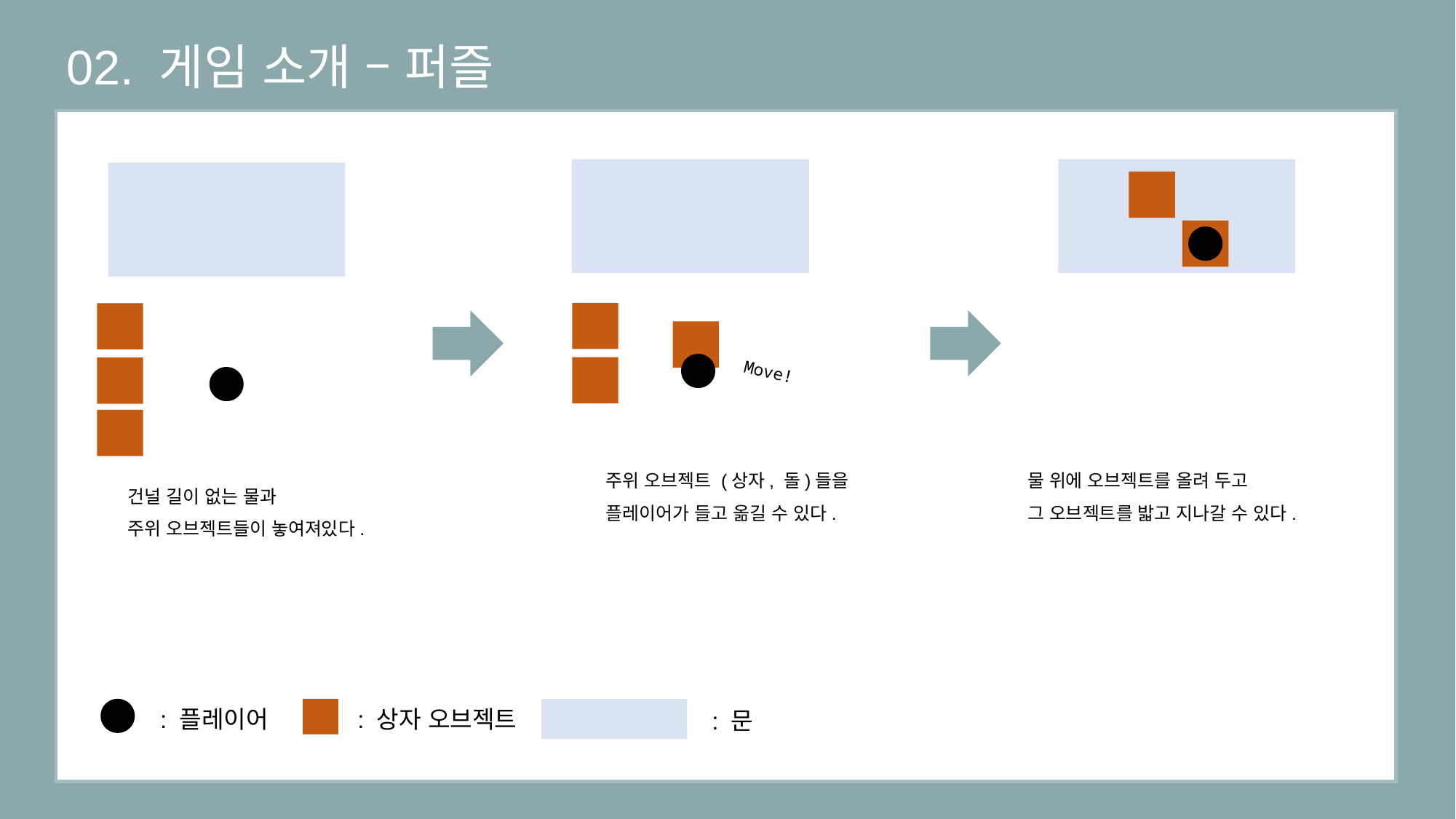

02. 게임 소개 – 퍼즐

Move!

주위 오브젝트 (상자, 돌)들을
플레이어가 들고 옮길 수 있다.
물 위에 오브젝트를 올려 두고
그 오브젝트를 밟고 지나갈 수 있다.
건널 길이 없는 물과
주위 오브젝트들이 놓여져있다.
: 플레이어

: 상자 오브젝트

: 문